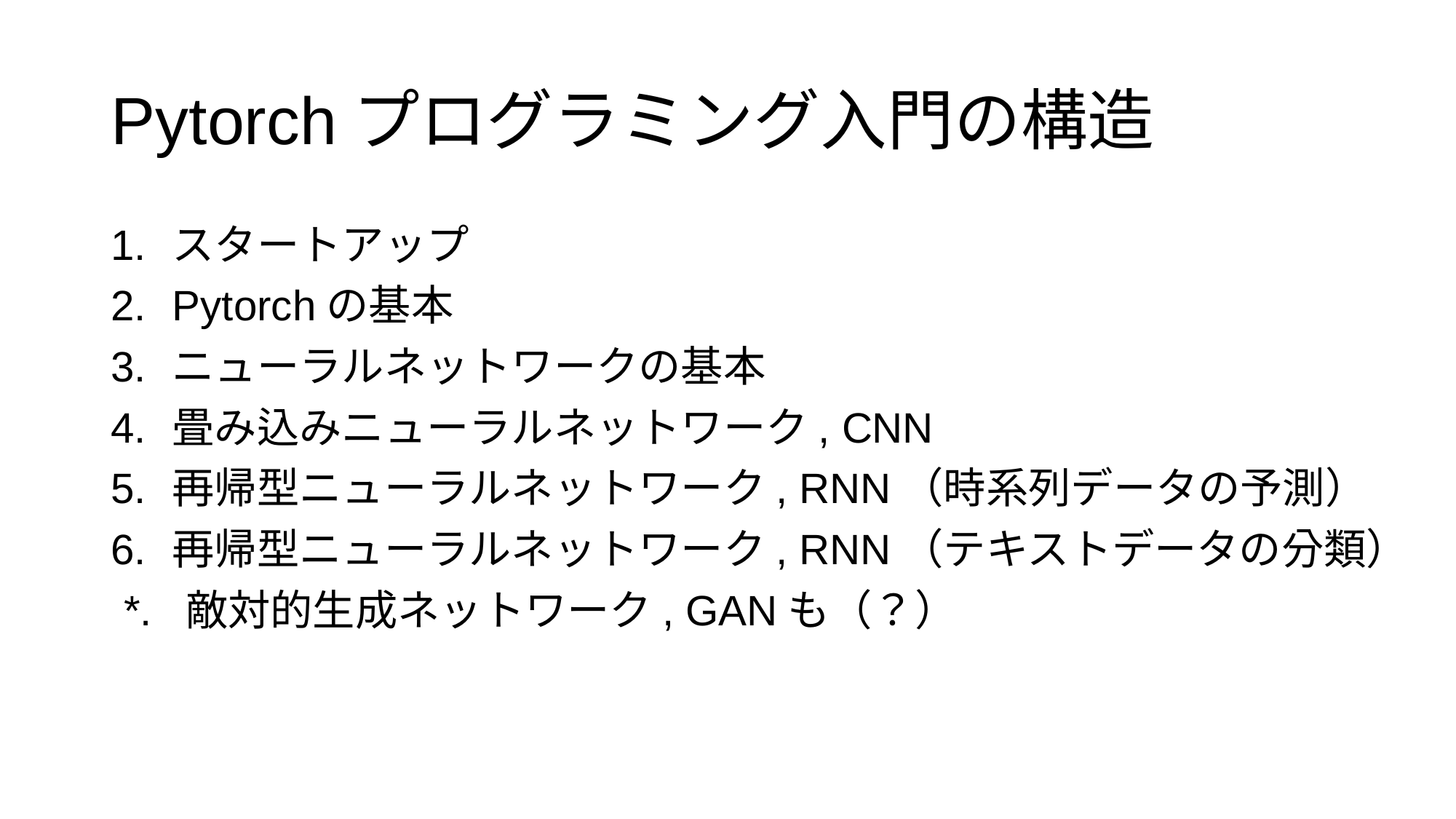

# Pytorchプログラミング入門の構造
スタートアップ
Pytorchの基本
ニューラルネットワークの基本
畳み込みニューラルネットワーク, CNN
再帰型ニューラルネットワーク, RNN（時系列データの予測）
再帰型ニューラルネットワーク, RNN（テキストデータの分類）
 *.  敵対的生成ネットワーク, GANも（？）